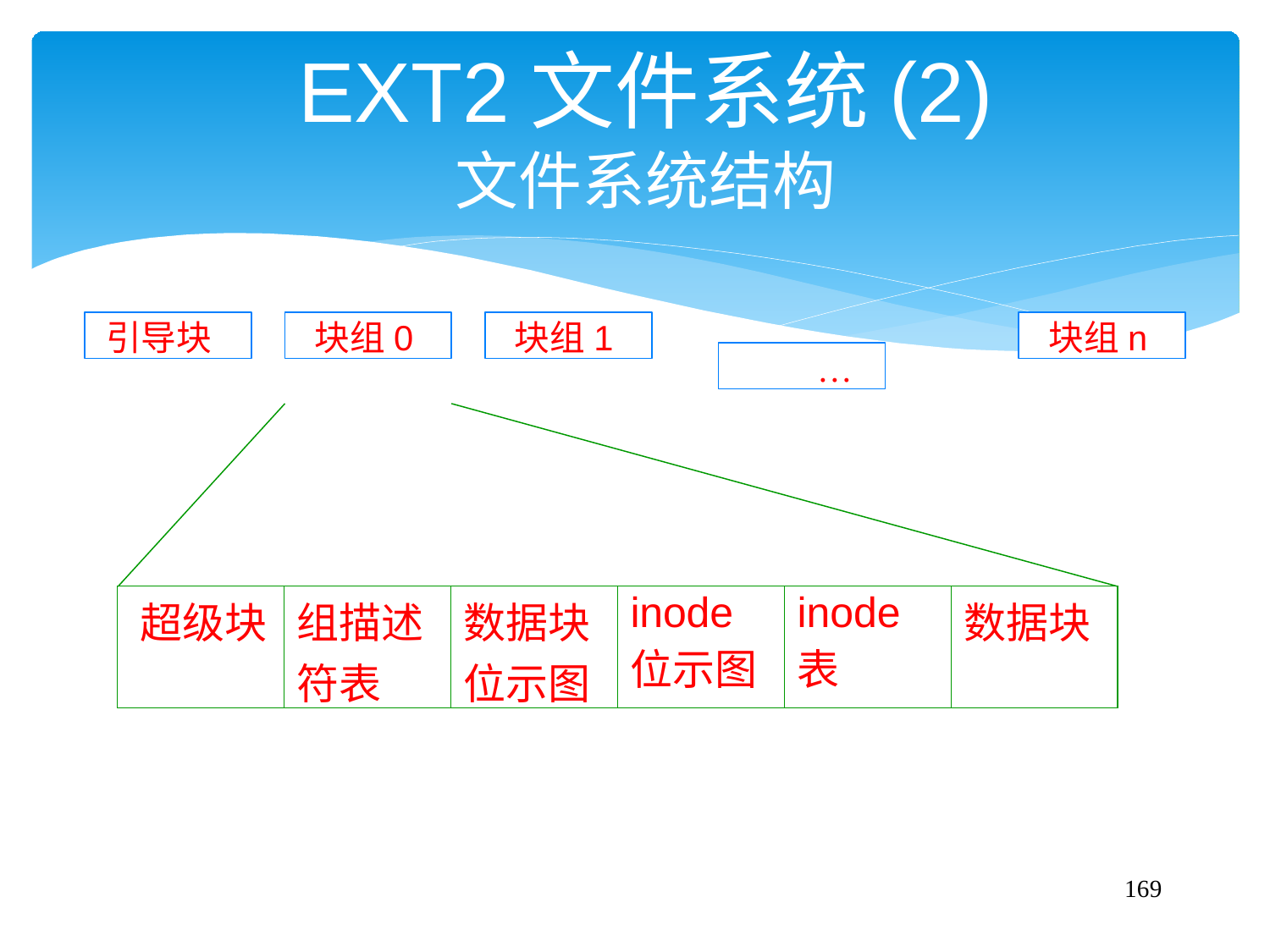

# EXT2文件系统(2)
文件系统结构

引导块

块组0

块组1

块组n

…

| 超级块 | 组描述 符表 | 数据块 位示图 | inode 位示图 | inode 表 | 数据块 |
| --- | --- | --- | --- | --- | --- |
169